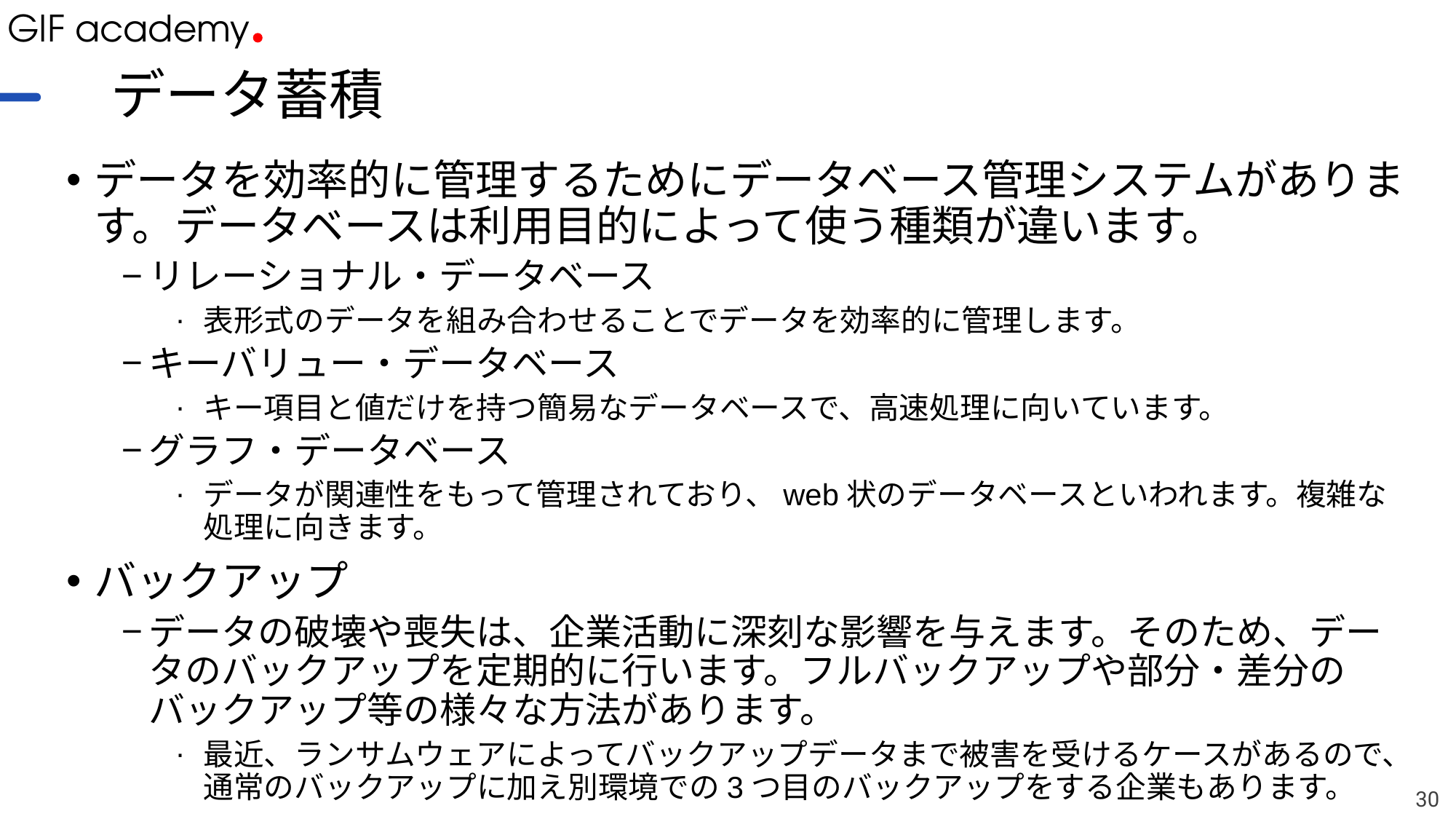

# データ蓄積
データを効率的に管理するためにデータベース管理システムがあります。データベースは利用目的によって使う種類が違います。
リレーショナル・データベース
表形式のデータを組み合わせることでデータを効率的に管理します。
キーバリュー・データベース
キー項目と値だけを持つ簡易なデータベースで、高速処理に向いています。
グラフ・データベース
データが関連性をもって管理されており、web状のデータベースといわれます。複雑な処理に向きます。
バックアップ
データの破壊や喪失は、企業活動に深刻な影響を与えます。そのため、データのバックアップを定期的に行います。フルバックアップや部分・差分のバックアップ等の様々な方法があります。
最近、ランサムウェアによってバックアップデータまで被害を受けるケースがあるので、通常のバックアップに加え別環境での3つ目のバックアップをする企業もあります。
30